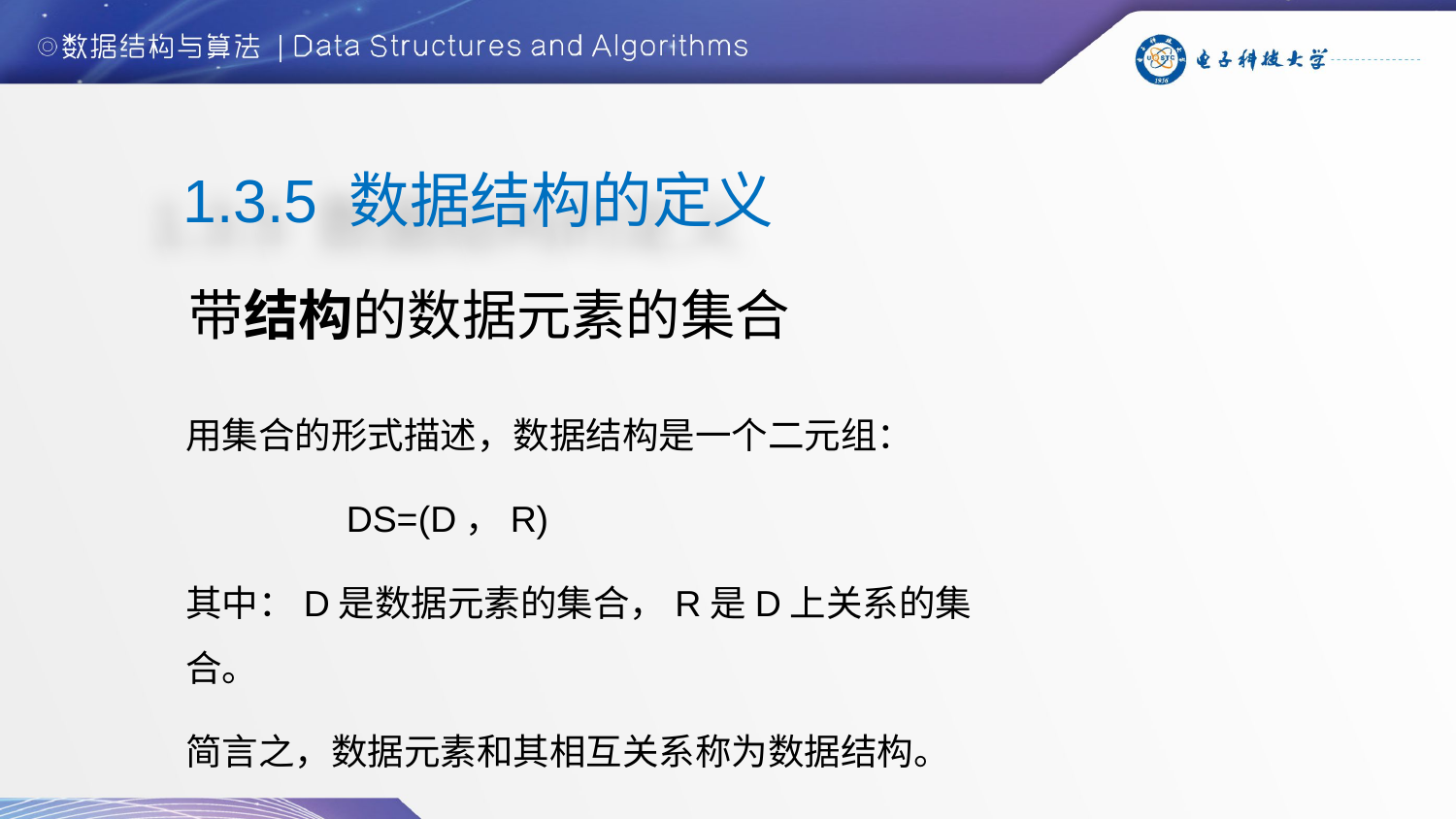

1.3.5 数据结构的定义
带结构的数据元素的集合
用集合的形式描述，数据结构是一个二元组：
　              DS=(D，R)
其中：D是数据元素的集合，R是D上关系的集合。
简言之，数据元素和其相互关系称为数据结构。